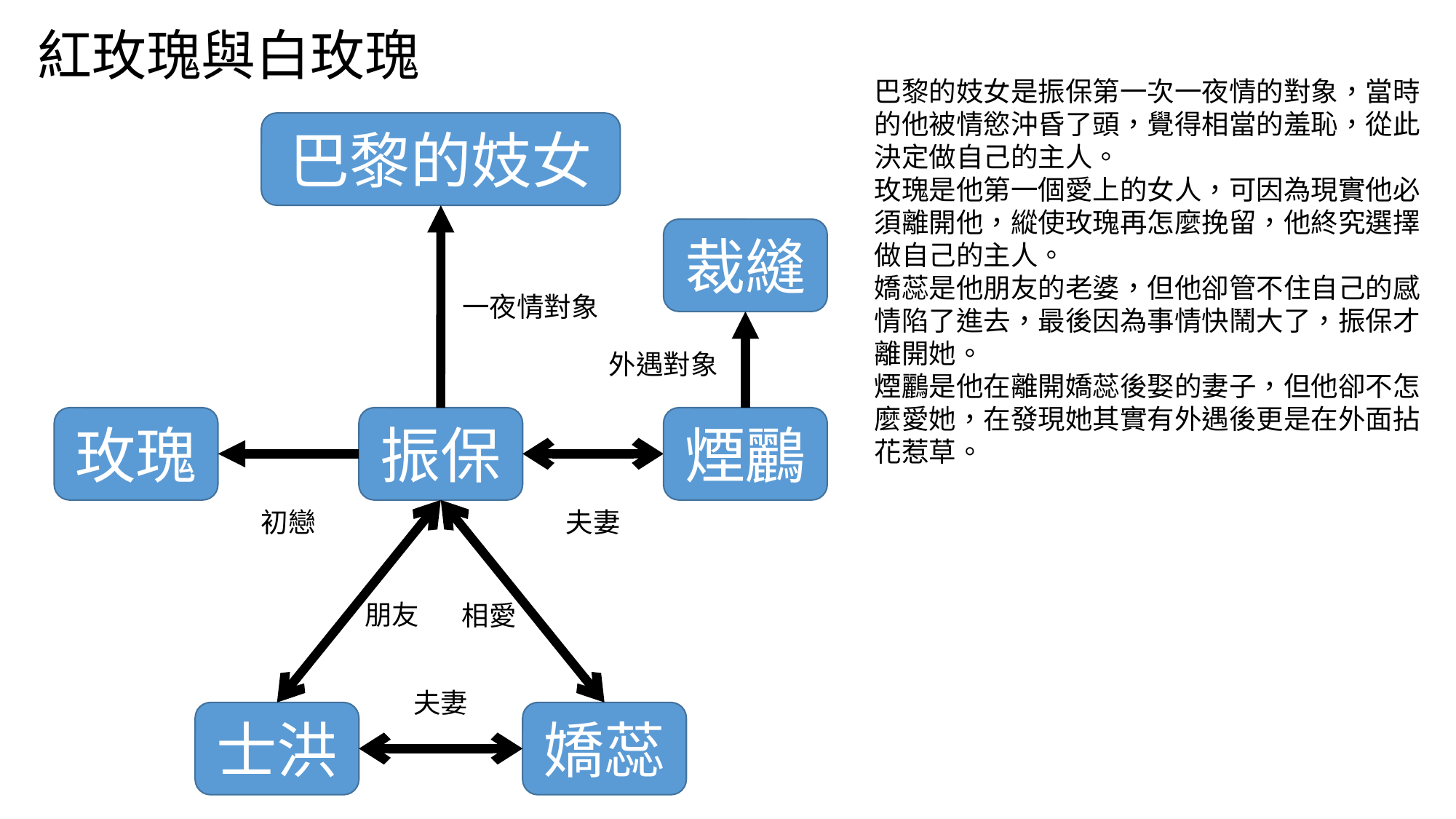

紅玫瑰與白玫瑰
巴黎的妓女是振保第一次一夜情的對象，當時的他被情慾沖昏了頭，覺得相當的羞恥，從此決定做自己的主人。
玫瑰是他第一個愛上的女人，可因為現實他必須離開他，縱使玫瑰再怎麼挽留，他終究選擇做自己的主人。
嬌蕊是他朋友的老婆，但他卻管不住自己的感情陷了進去，最後因為事情快鬧大了，振保才離開她。
煙鸝是他在離開嬌蕊後娶的妻子，但他卻不怎麼愛她，在發現她其實有外遇後更是在外面拈花惹草。
巴黎的妓女
裁縫
一夜情對象
外遇對象
玫瑰
振保
煙鸝
初戀
夫妻
朋友
相愛
夫妻
士洪
嬌蕊